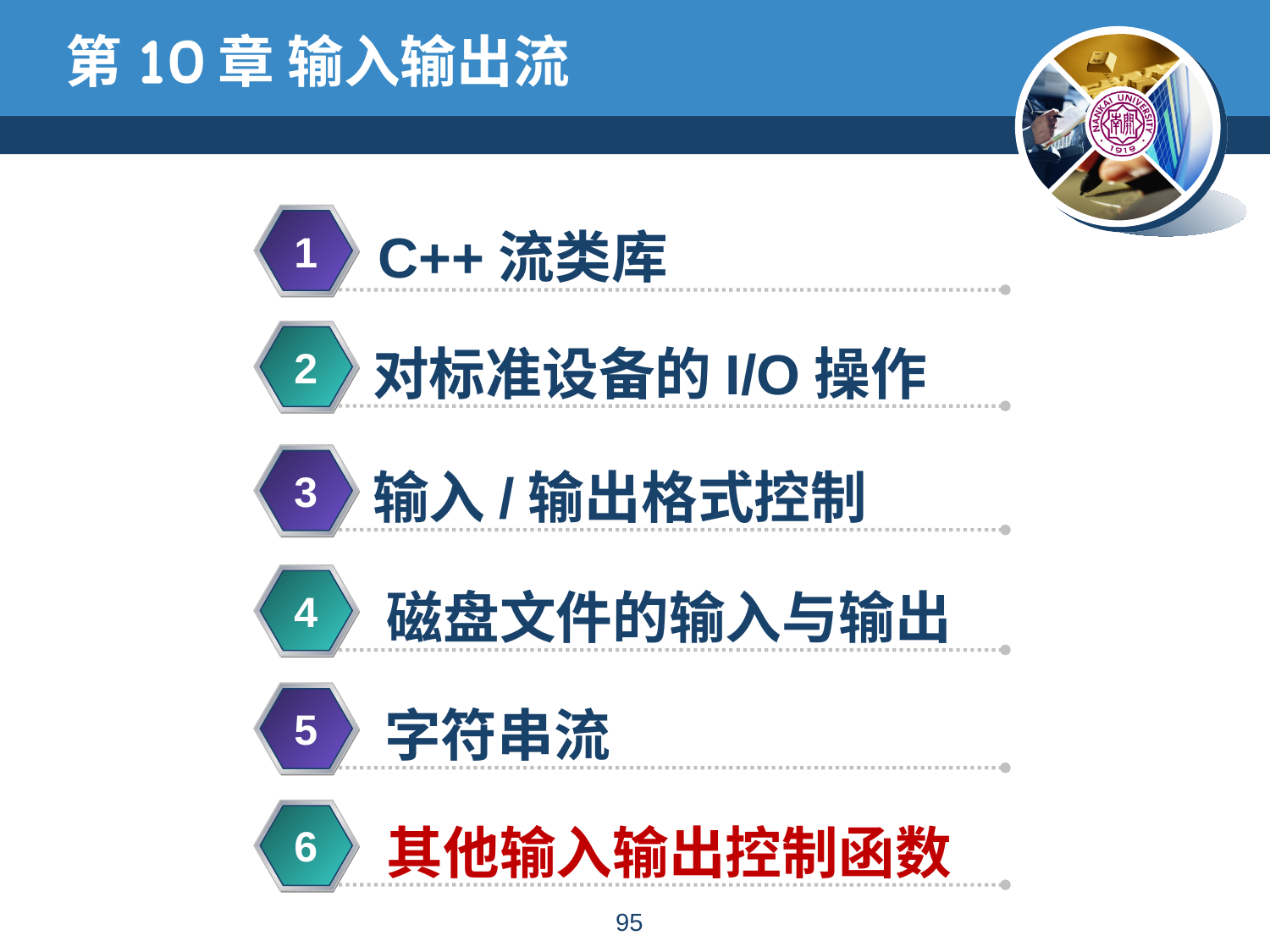

# 第10章 输入输出流

C++流类库
1

对标准设备的I/O操作
2

输入/输出格式控制
3

磁盘文件的输入与输出
4

字符串流
5

其他输入输出控制函数
6

95